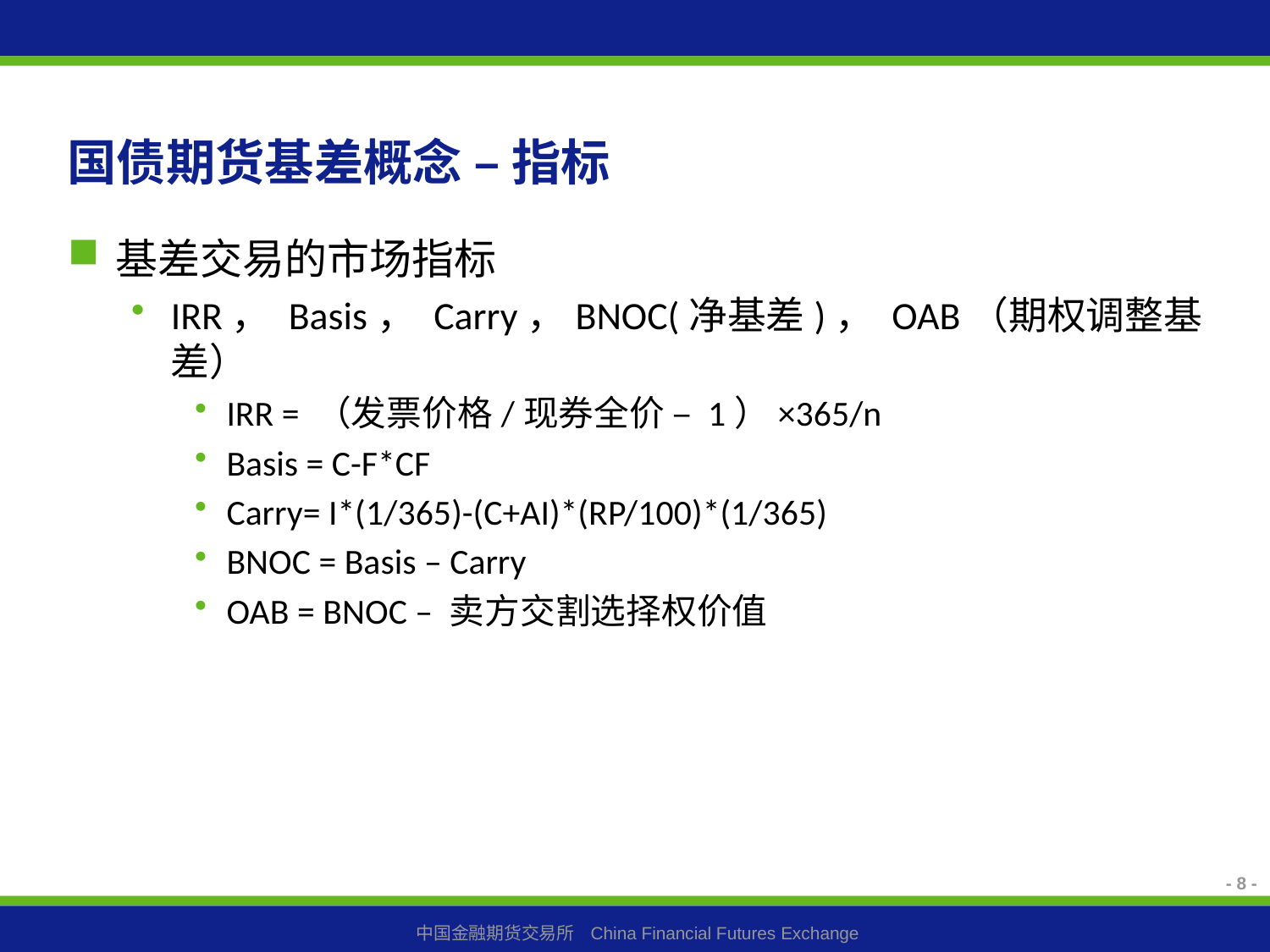

# 国债期货基差概念 – 指标
基差交易的市场指标
IRR， Basis， Carry，BNOC(净基差)， OAB（期权调整基差）
IRR = （发票价格/现券全价 – 1）×365/n
Basis = C-F*CF
Carry= I*(1/365)-(C+AI)*(RP/100)*(1/365)
BNOC = Basis – Carry
OAB = BNOC – 卖方交割选择权价值

- 8 -